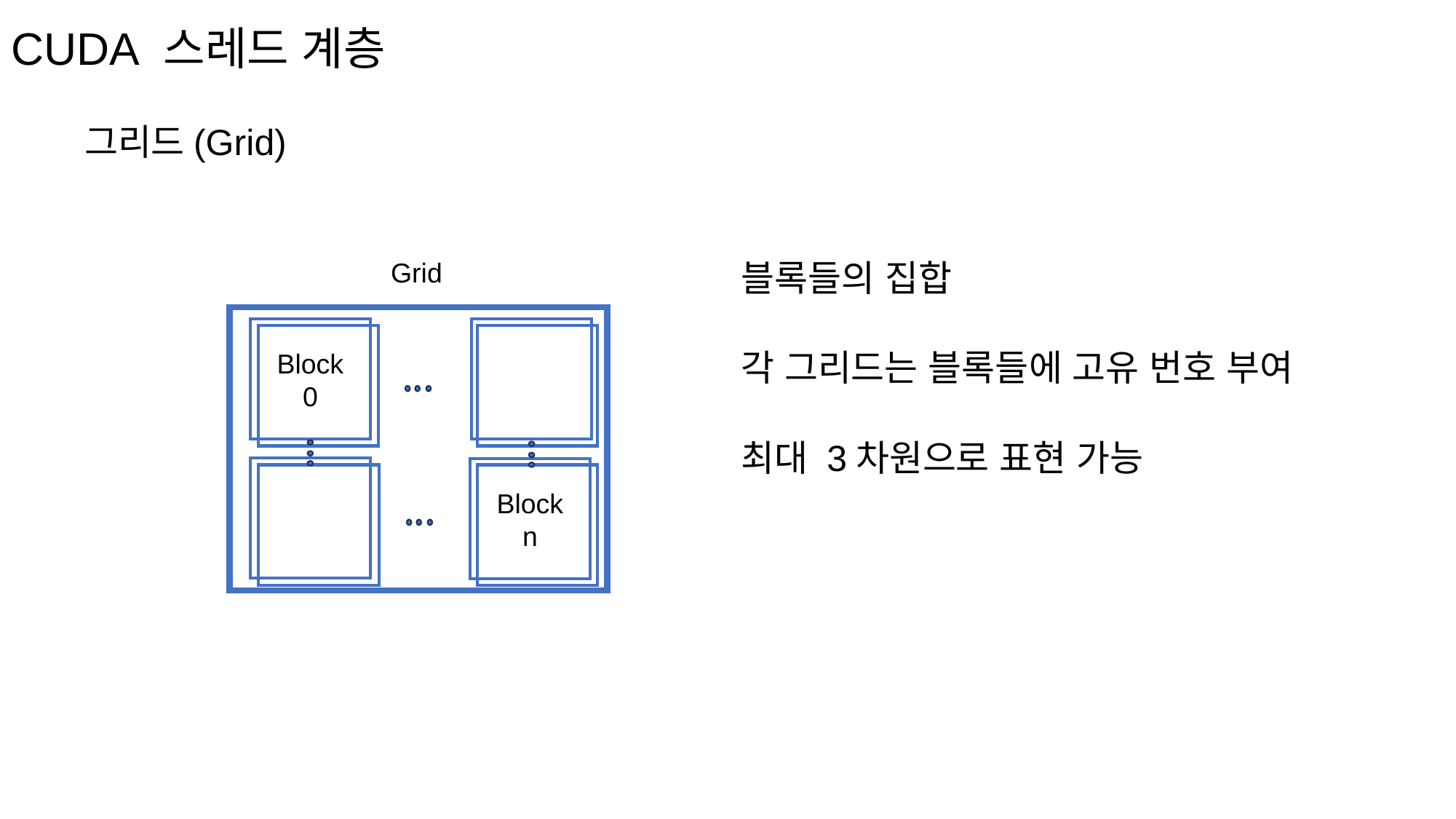

# CUDA 스레드 계층
그리드(Grid)
Grid
블록들의 집합

Block
0

각 그리드는 블록들에 고유 번호 부여

최대 3차원으로 표현 가능

Block
n